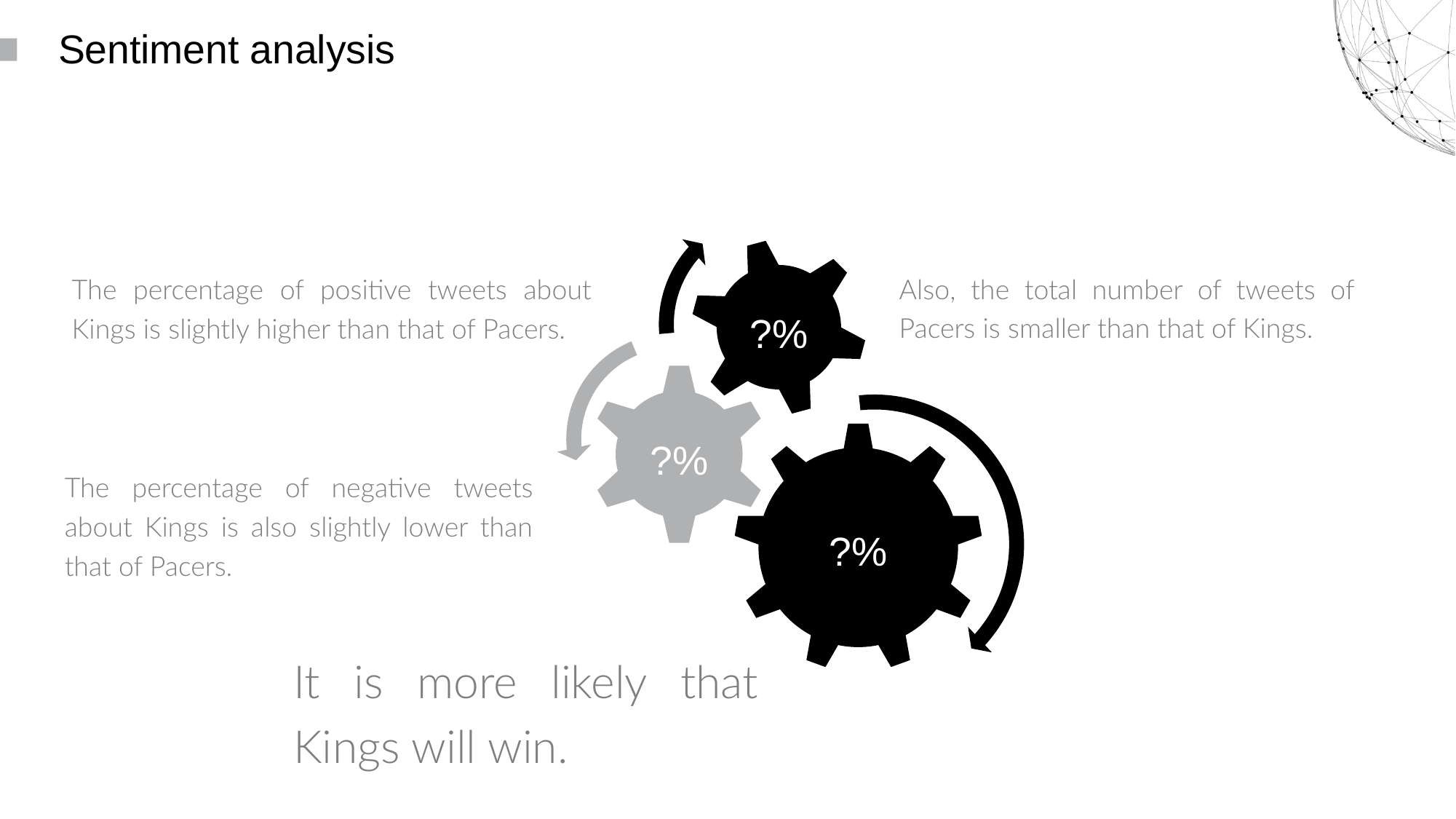

读书派booklist免费出品
禁止任何二次分享、售卖
本人法律专业，请勿以身试法
读书派booklist免费出品
这部分内容不影响PPT播放
尊重原创，请勿以身试法，二次分享或倒卖

Sentiment analysis

?%
Also, the total number of tweets of Pacers is smaller than that of Kings.
The percentage of positive tweets about Kings is slightly higher than that of Pacers.

?%

?%
The percentage of negative tweets about Kings is also slightly lower than that of Pacers.
It is more likely that Kings will win.

读书派booklist免费出品
禁止任何二次分享、售卖
本人法律专业，请勿以身试法
读书派booklist免费出品
这部分内容不影响PPT播放
尊重原创，请勿以身试法，二次分享或倒卖